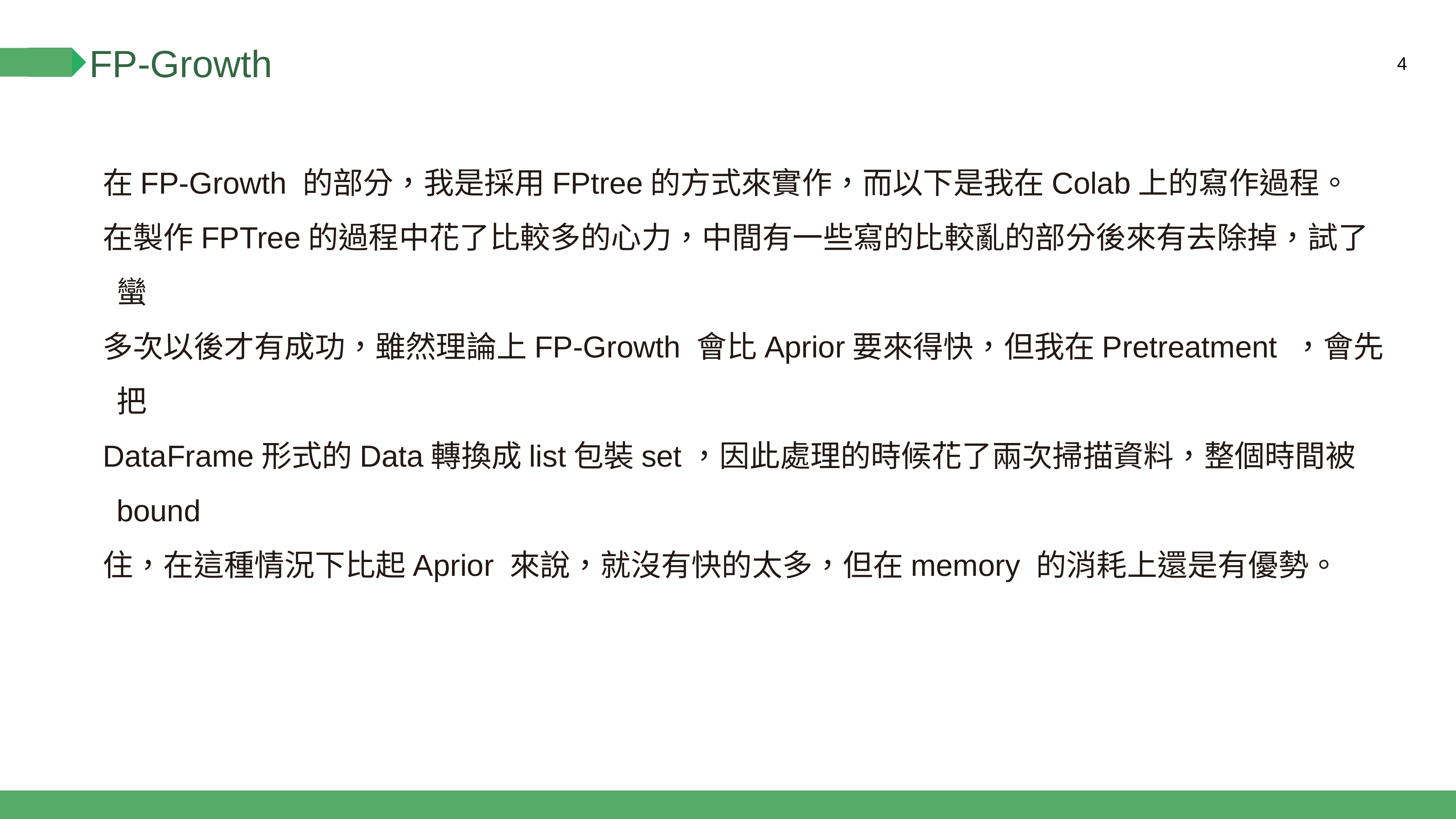

# FP-Growth
4
在FP-Growth 的部分，我是採用FPtree的方式來實作，而以下是我在Colab上的寫作過程。
在製作FPTree的過程中花了比較多的心力，中間有一些寫的比較亂的部分後來有去除掉，試了蠻
多次以後才有成功，雖然理論上FP-Growth 會比Aprior要來得快，但我在Pretreatment ，會先把
DataFrame形式的Data轉換成list包裝set，因此處理的時候花了兩次掃描資料，整個時間被bound
住，在這種情況下比起Aprior 來說，就沒有快的太多，但在memory 的消耗上還是有優勢。